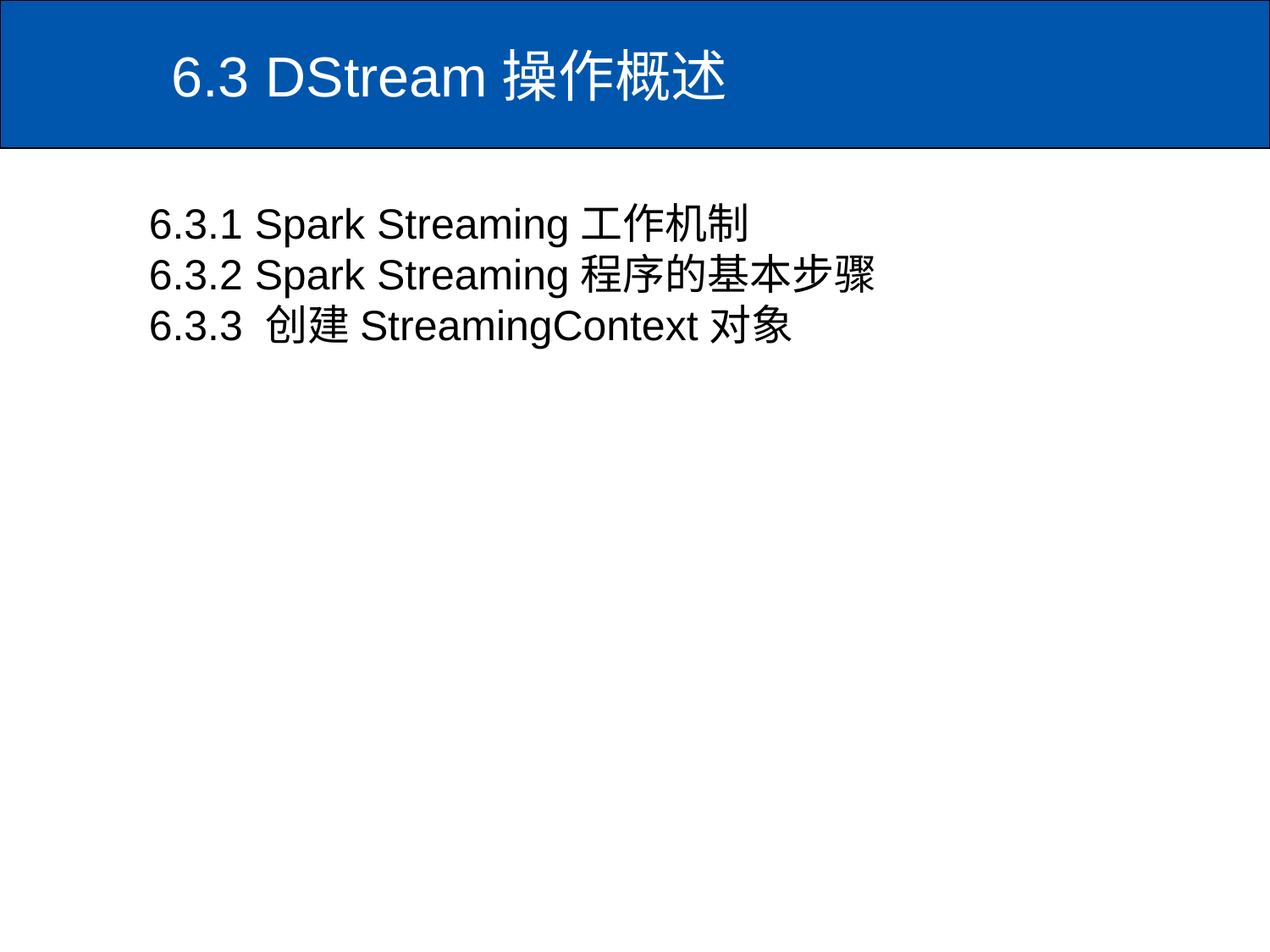

# 6.3 DStream操作概述
6.3.1 Spark Streaming工作机制
6.3.2 Spark Streaming程序的基本步骤
6.3.3 创建StreamingContext对象